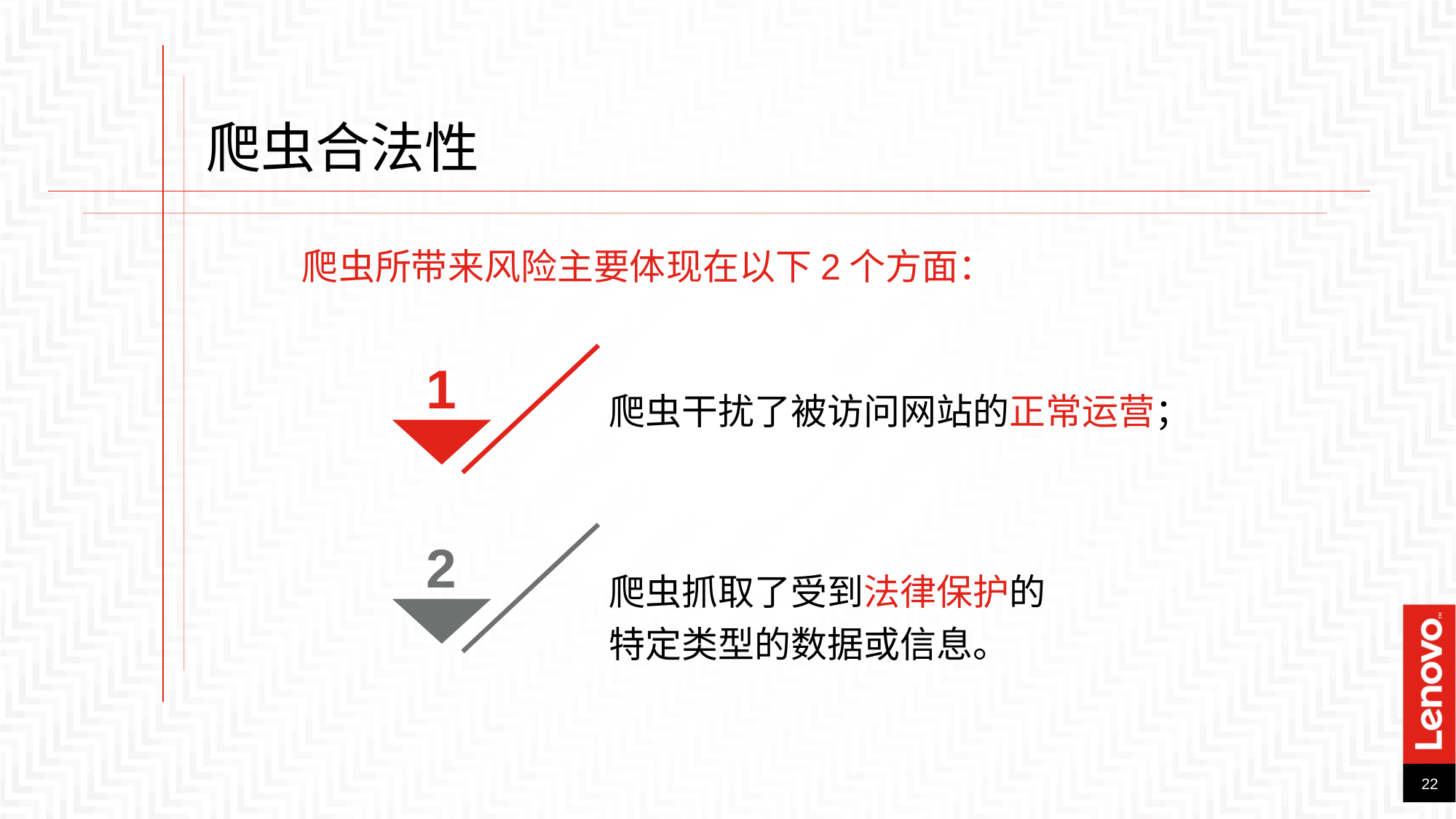

爬虫合法性
爬虫所带来风险主要体现在以下2个方面：
1
爬虫干扰了被访问网站的正常运营；

2
爬虫抓取了受到法律保护的特定类型的数据或信息。